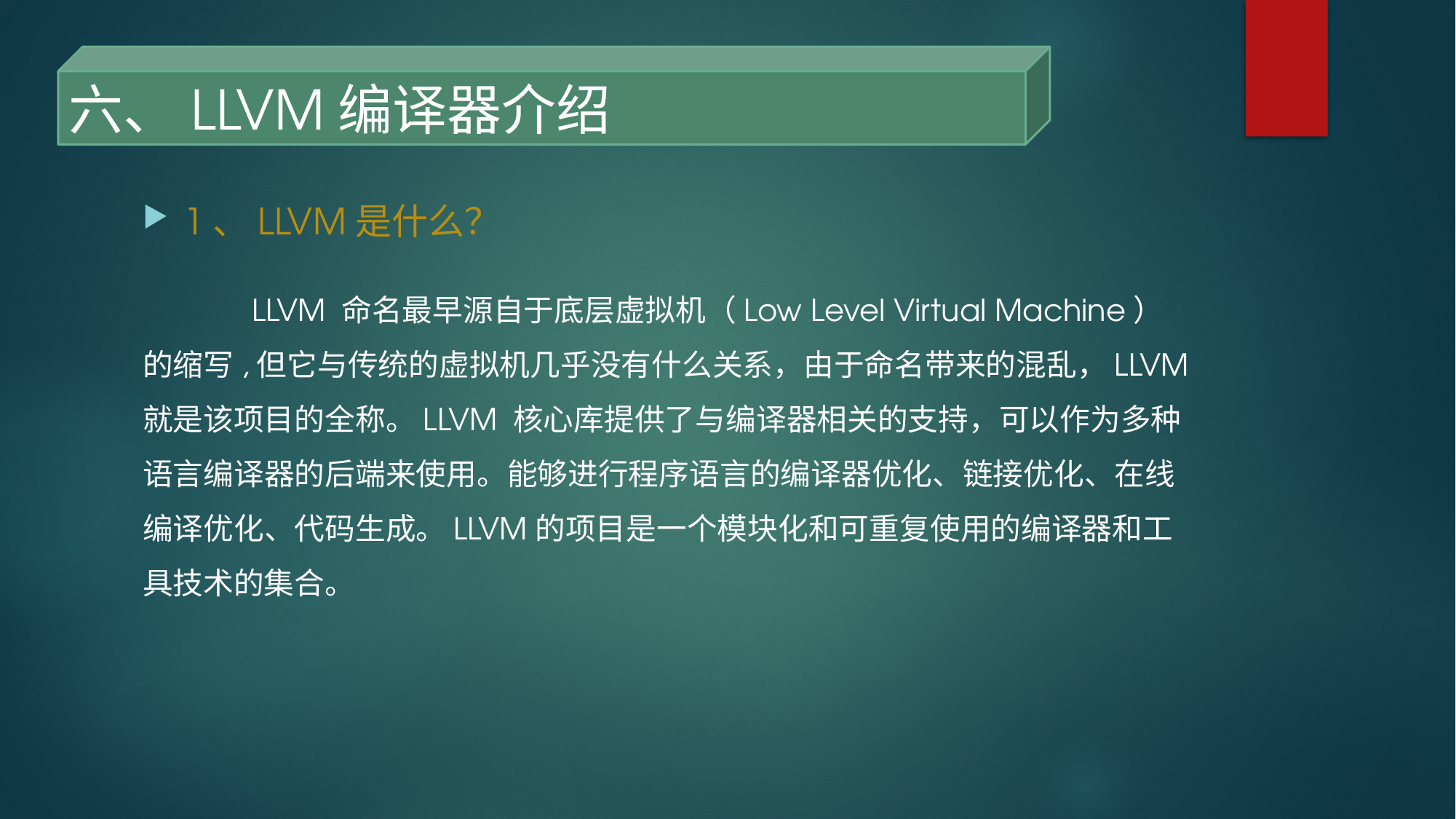

六、LLVM编译器介绍
1、LLVM是什么？
	LLVM 命名最早源自于底层虚拟机（Low Level Virtual Machine）的缩写,但它与传统的虚拟机几乎没有什么关系，由于命名带来的混乱，LLVM就是该项目的全称。LLVM 核心库提供了与编译器相关的支持，可以作为多种语言编译器的后端来使用。能够进行程序语言的编译器优化、链接优化、在线编译优化、代码生成。LLVM的项目是一个模块化和可重复使用的编译器和工具技术的集合。